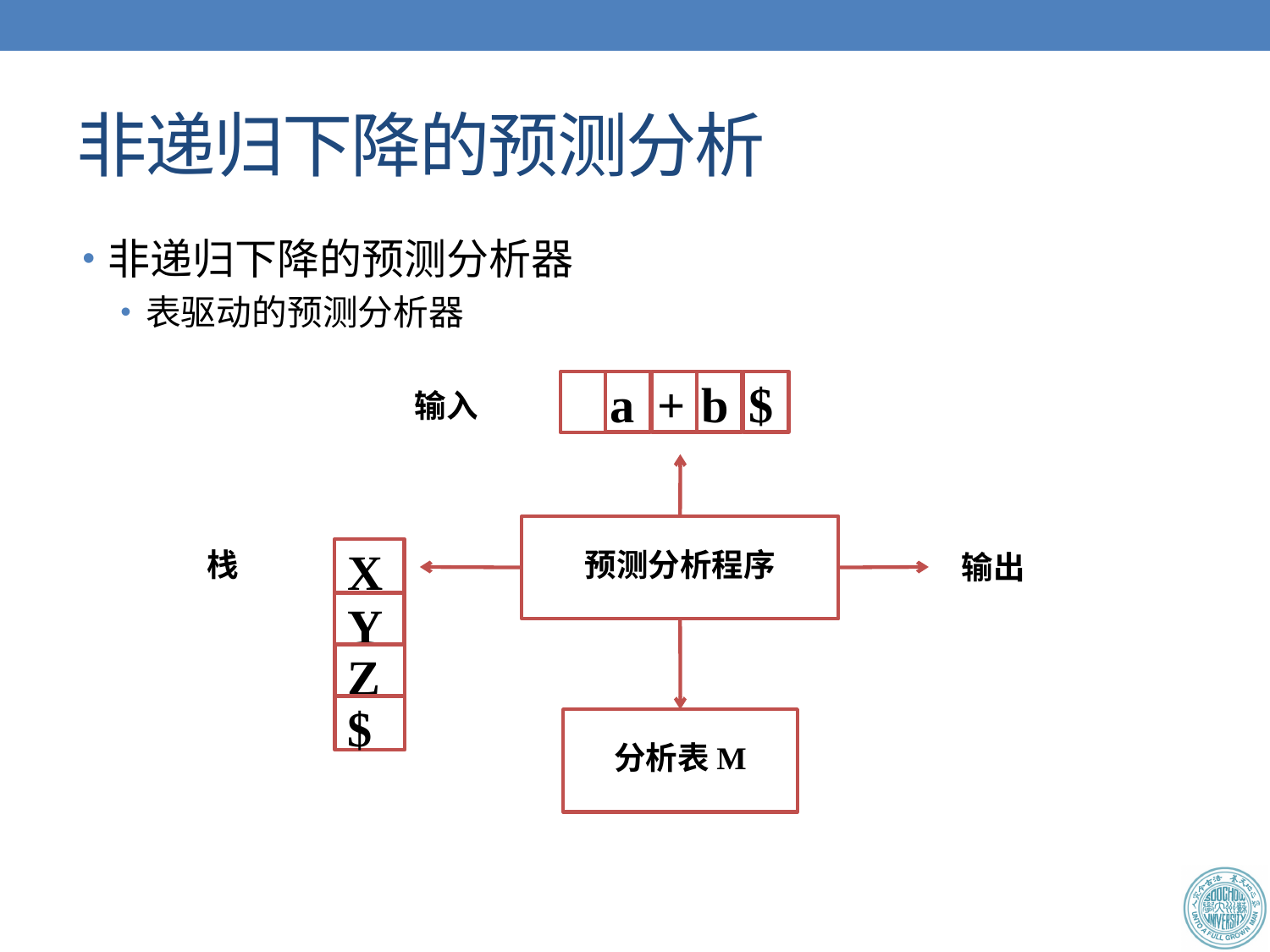

# 非递归下降的预测分析
非递归下降的预测分析器
表驱动的预测分析器

a
+
b
$

输入
预测分析程序
栈
X
Y
Z
$
输出
分析表M